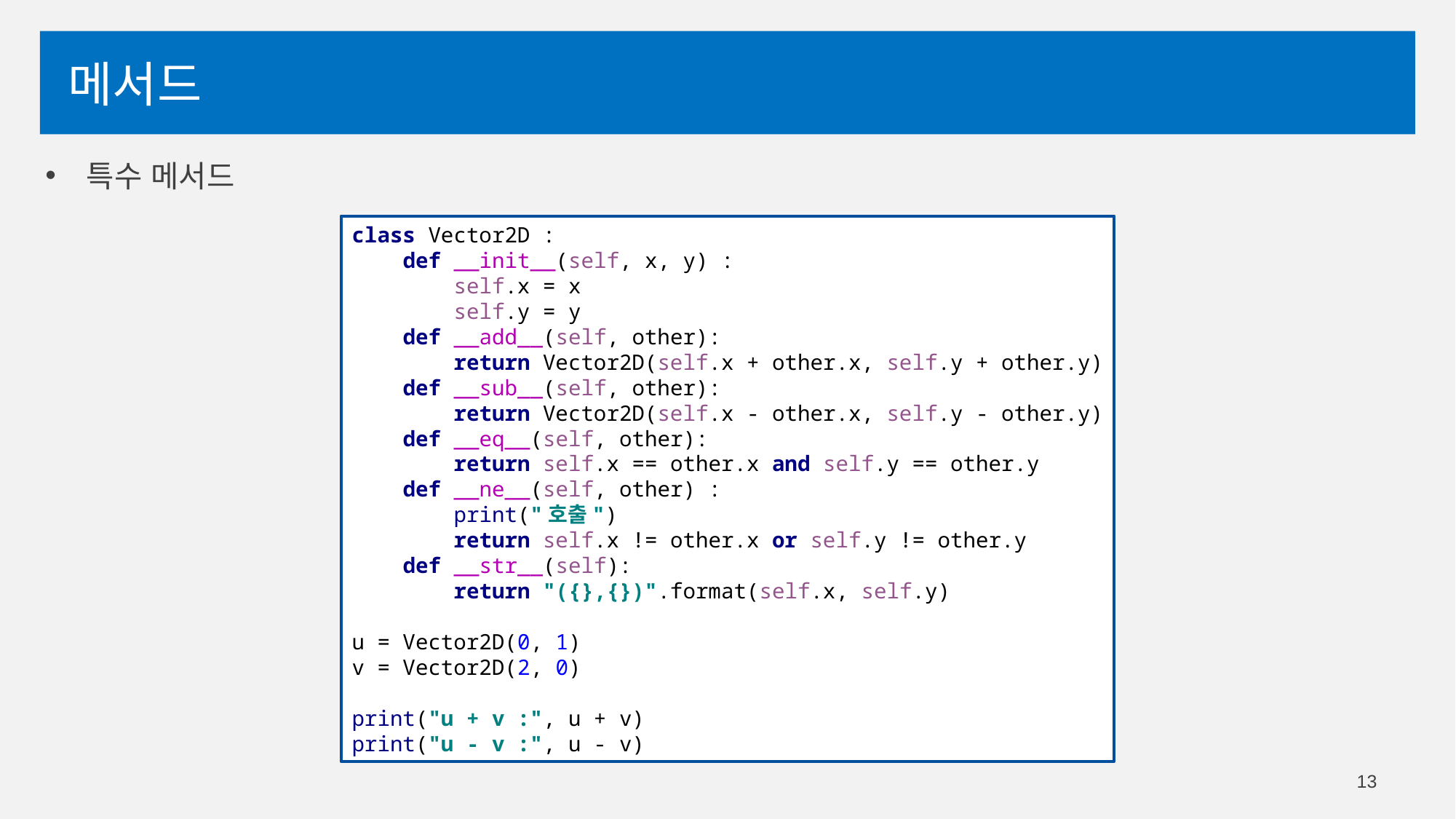

# 메서드
특수 메서드
class Vector2D :
    def __init__(self, x, y) :
        self.x = x
        self.y = y
    def __add__(self, other):
        return Vector2D(self.x + other.x, self.y + other.y)
    def __sub__(self, other):
        return Vector2D(self.x - other.x, self.y - other.y)
    def __eq__(self, other):
        return self.x == other.x and self.y == other.y
    def __ne__(self, other) :
        print("호출")
        return self.x != other.x or self.y != other.y
    def __str__(self):
        return "({},{})".format(self.x, self.y)
u = Vector2D(0, 1)
v = Vector2D(2, 0)
print("u + v :", u + v)
print("u - v :", u - v)
13